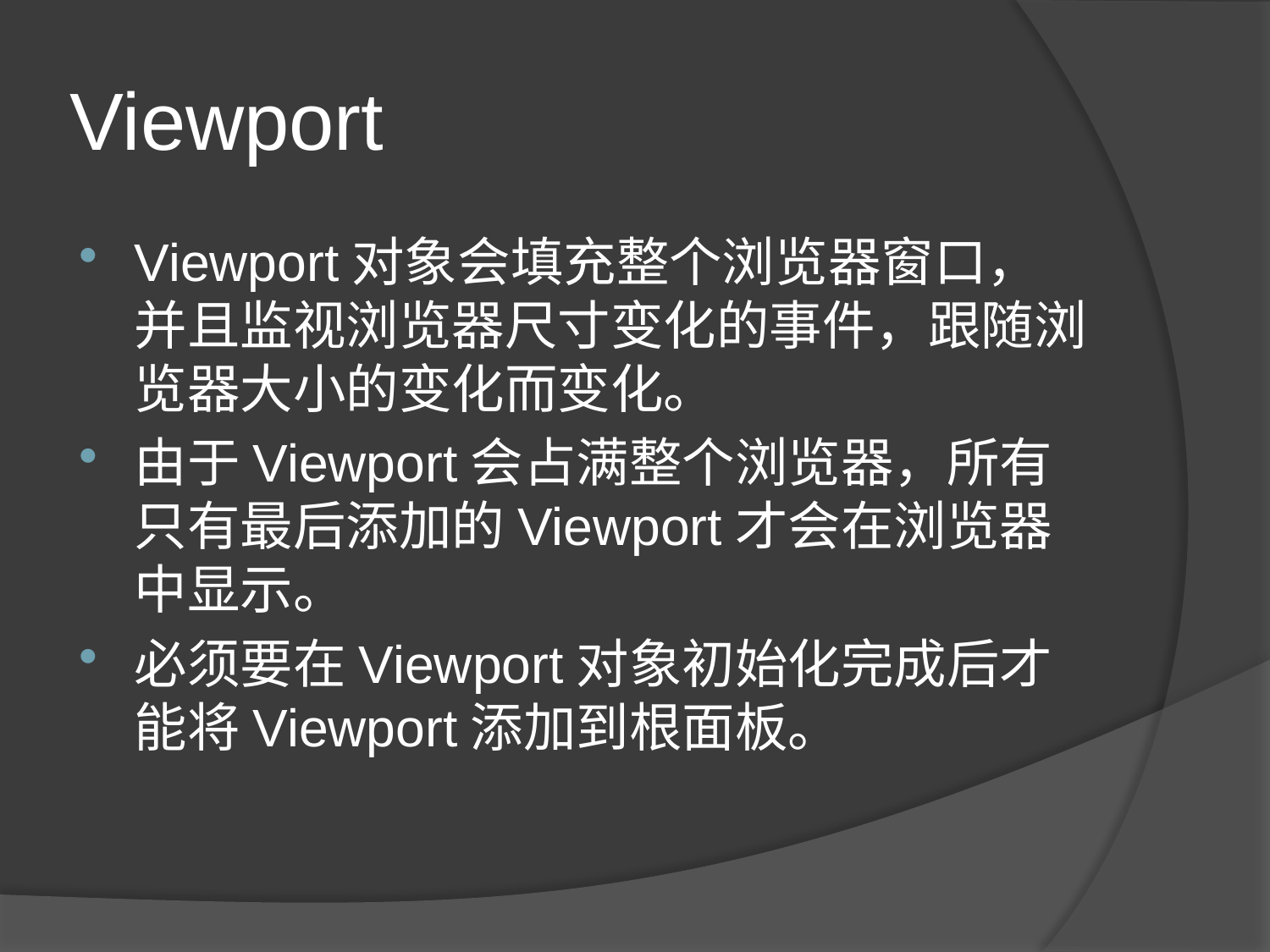

# Viewport
Viewport对象会填充整个浏览器窗口，并且监视浏览器尺寸变化的事件，跟随浏览器大小的变化而变化。
由于Viewport会占满整个浏览器，所有只有最后添加的Viewport才会在浏览器中显示。
必须要在Viewport对象初始化完成后才能将Viewport添加到根面板。